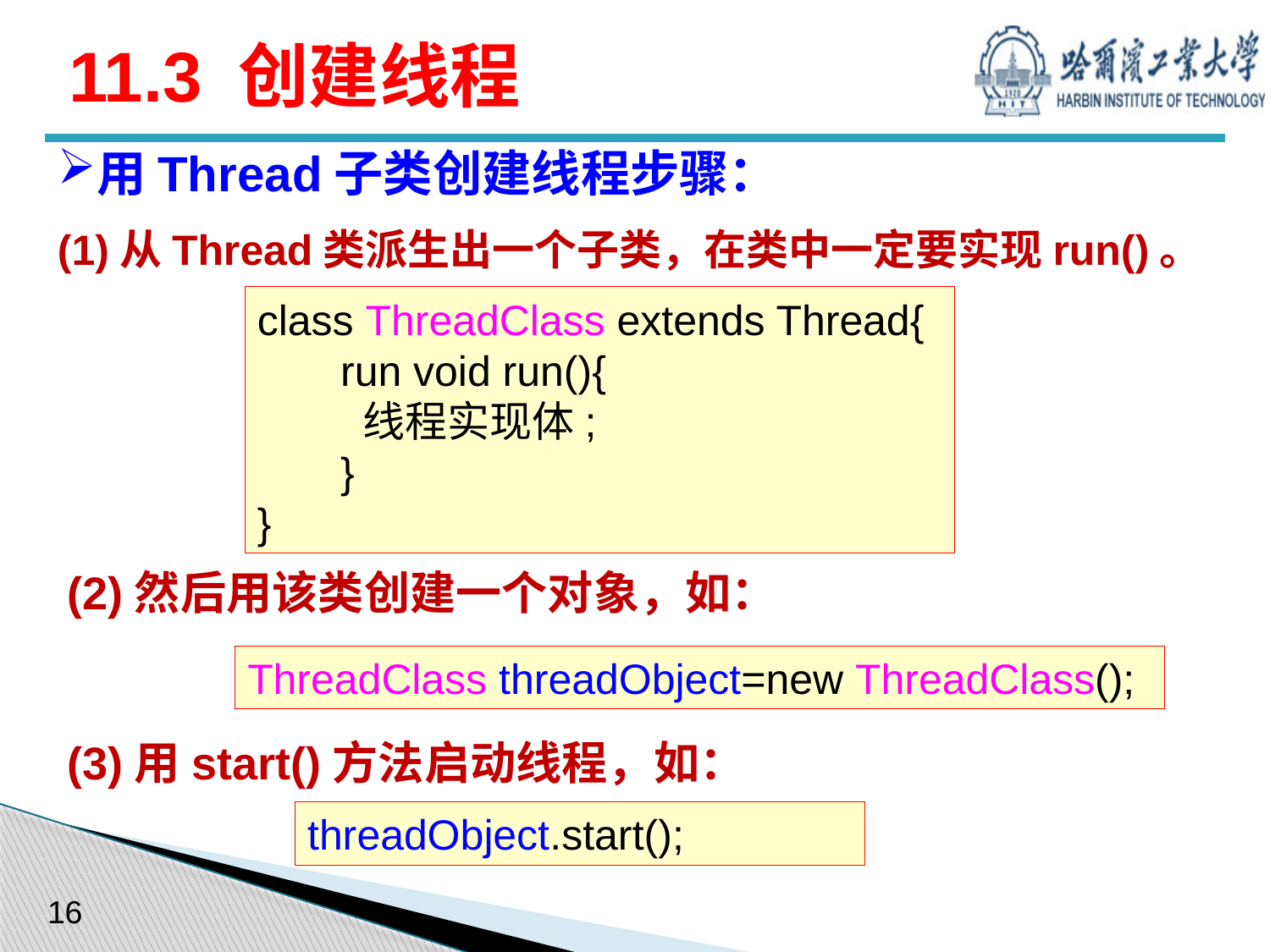

# 11.3 创建线程
用Thread子类创建线程步骤：
(1)从Thread类派生出一个子类，在类中一定要实现run()。
class ThreadClass extends Thread{
       run void run(){
          线程实现体;
       }
}
(2)然后用该类创建一个对象，如：
ThreadClass threadObject=new ThreadClass();
(3)用start()方法启动线程，如：
threadObject.start();